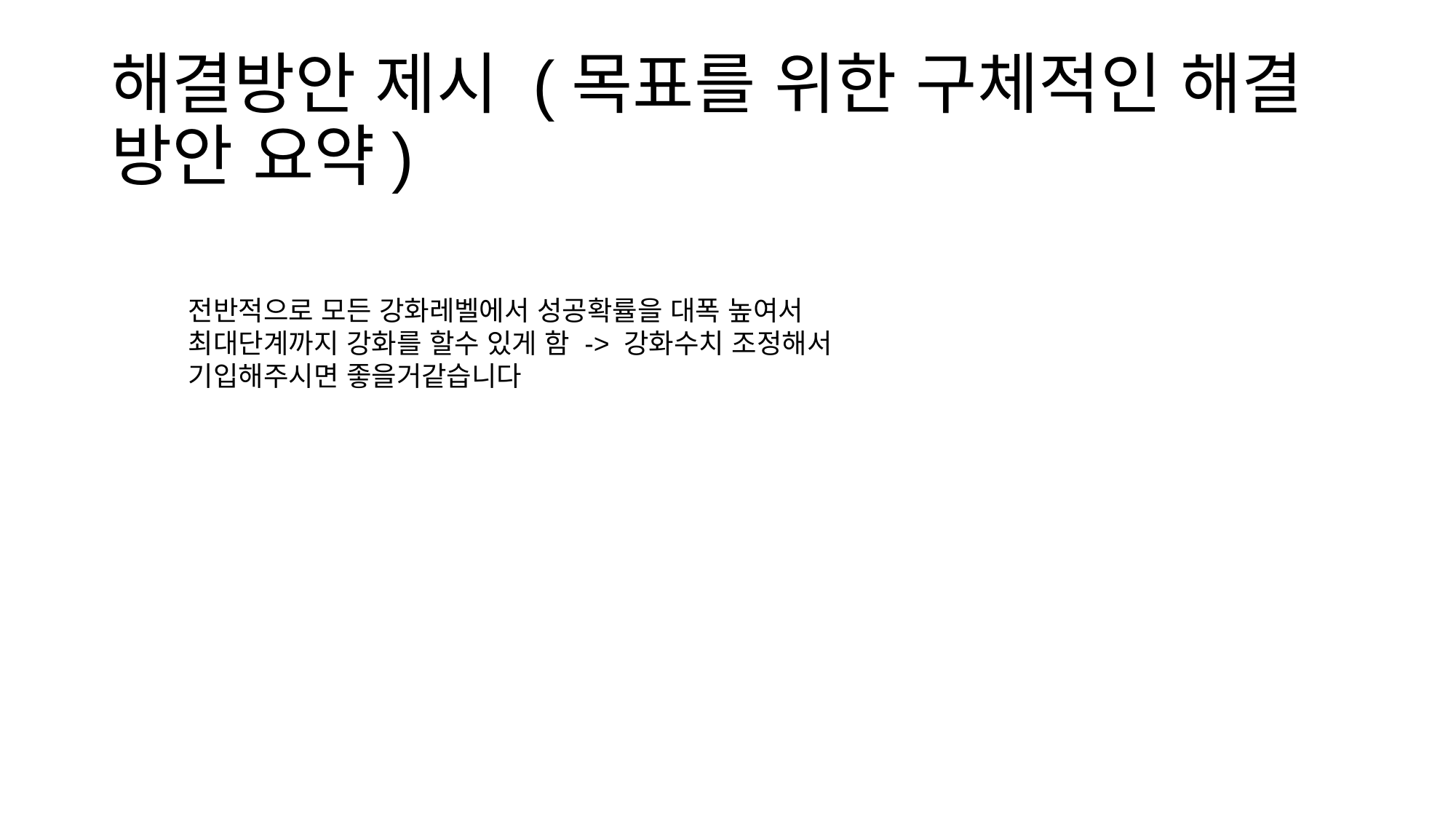

# 해결방안 제시 (목표를 위한 구체적인 해결 방안 요약)
전반적으로 모든 강화레벨에서 성공확률을 대폭 높여서 최대단계까지 강화를 할수 있게 함 -> 강화수치 조정해서 기입해주시면 좋을거같습니다